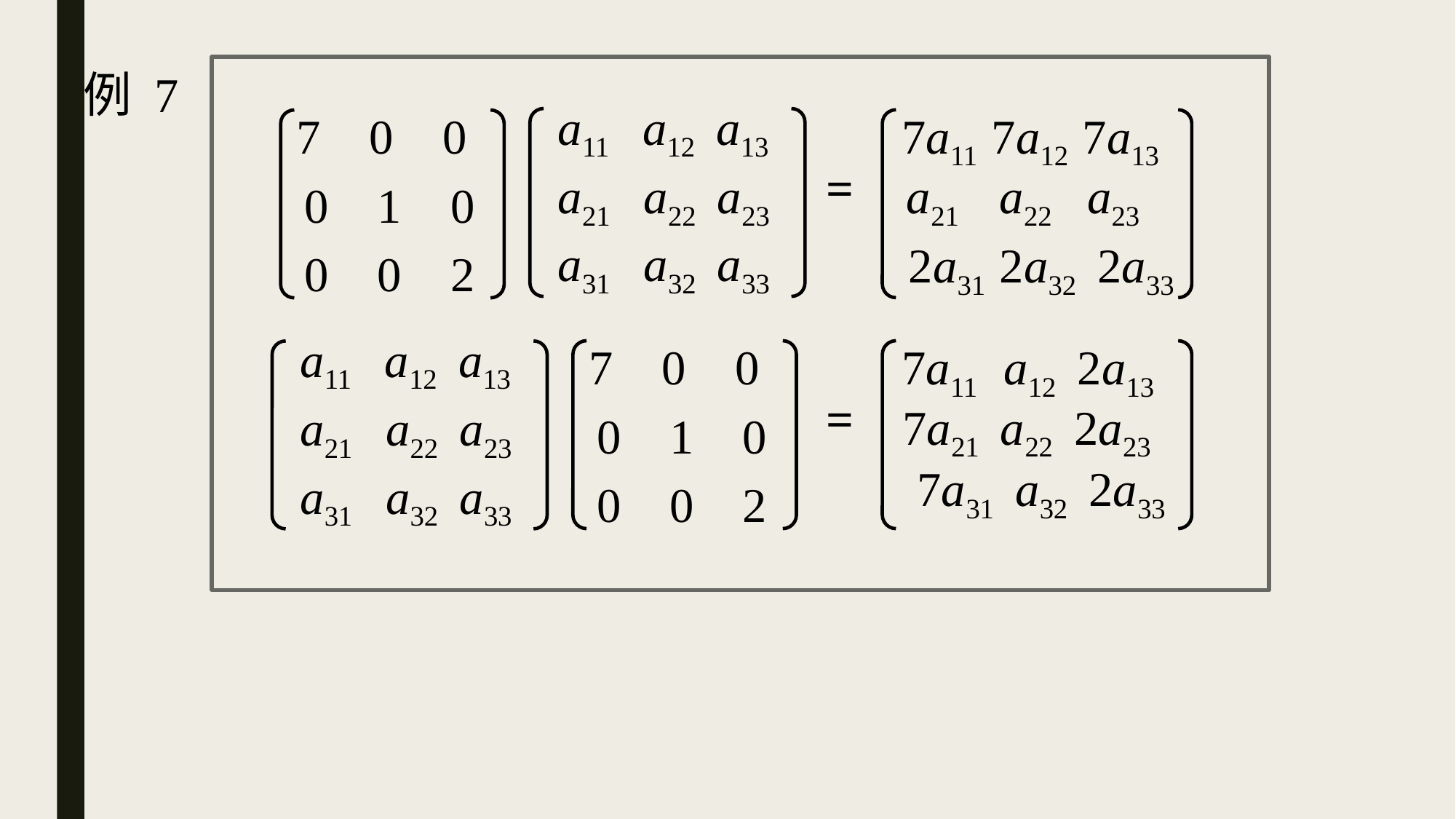

# 例 7
a11    a12   a13
7a11  7a12  7a13
7    0    0

=
a21    a22   a23
 a21     a22     a23
 0    1    0
a31    a32   a33
2a31  2a32   2a33
 0    0    2
a11    a12   a13
7    0    0
7a11   a12   2a13

=
 7a21   a22   2a23
a21    a22   a23
 0    1    0
7a31   a32   2a33
a31    a32   a33
 0    0    2